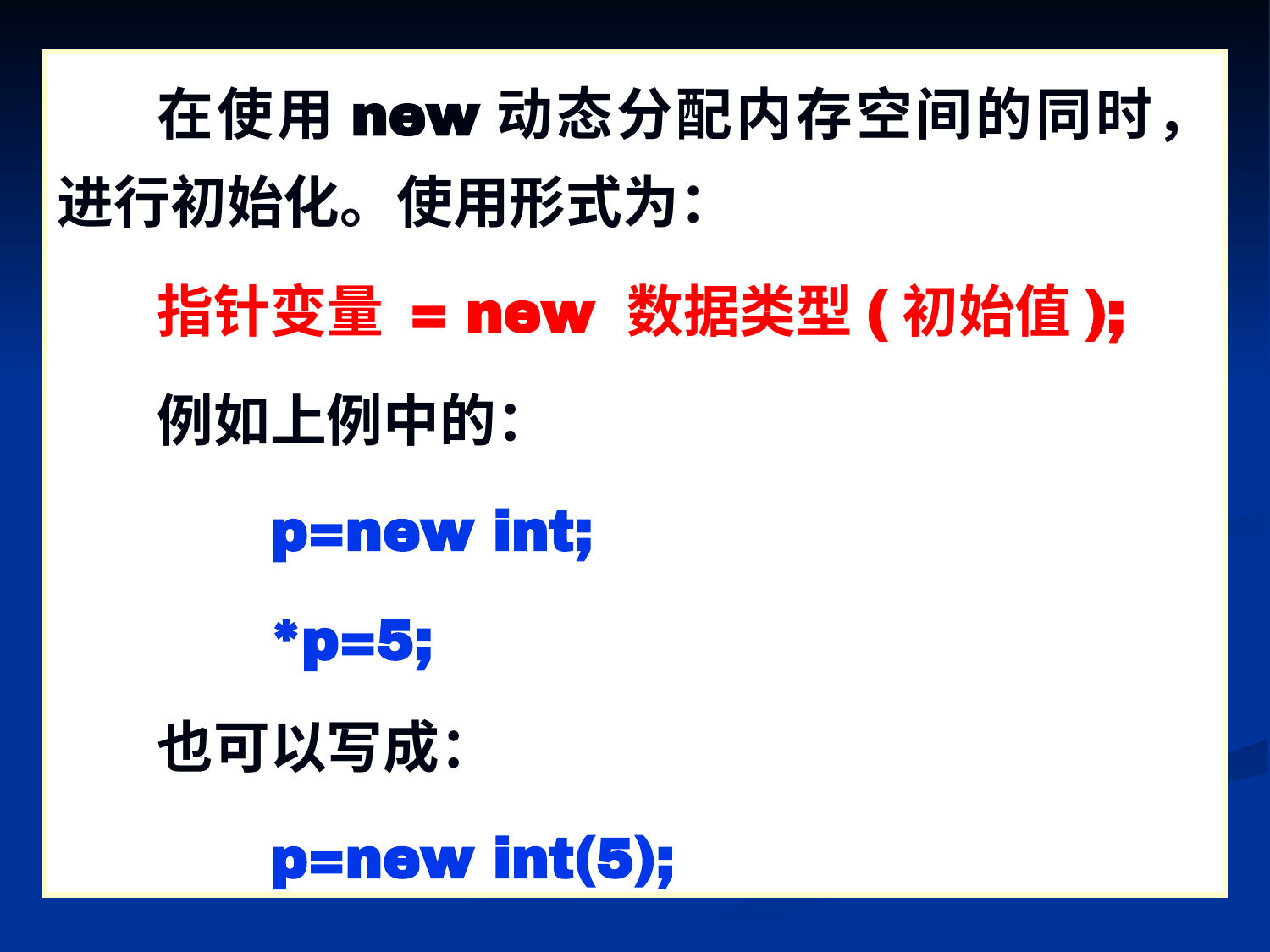

在使用new动态分配内存空间的同时，进行初始化。使用形式为：
指针变量 = new 数据类型(初始值);
例如上例中的：
      p=new int;
      *p=5;
也可以写成：
      p=new int(5);